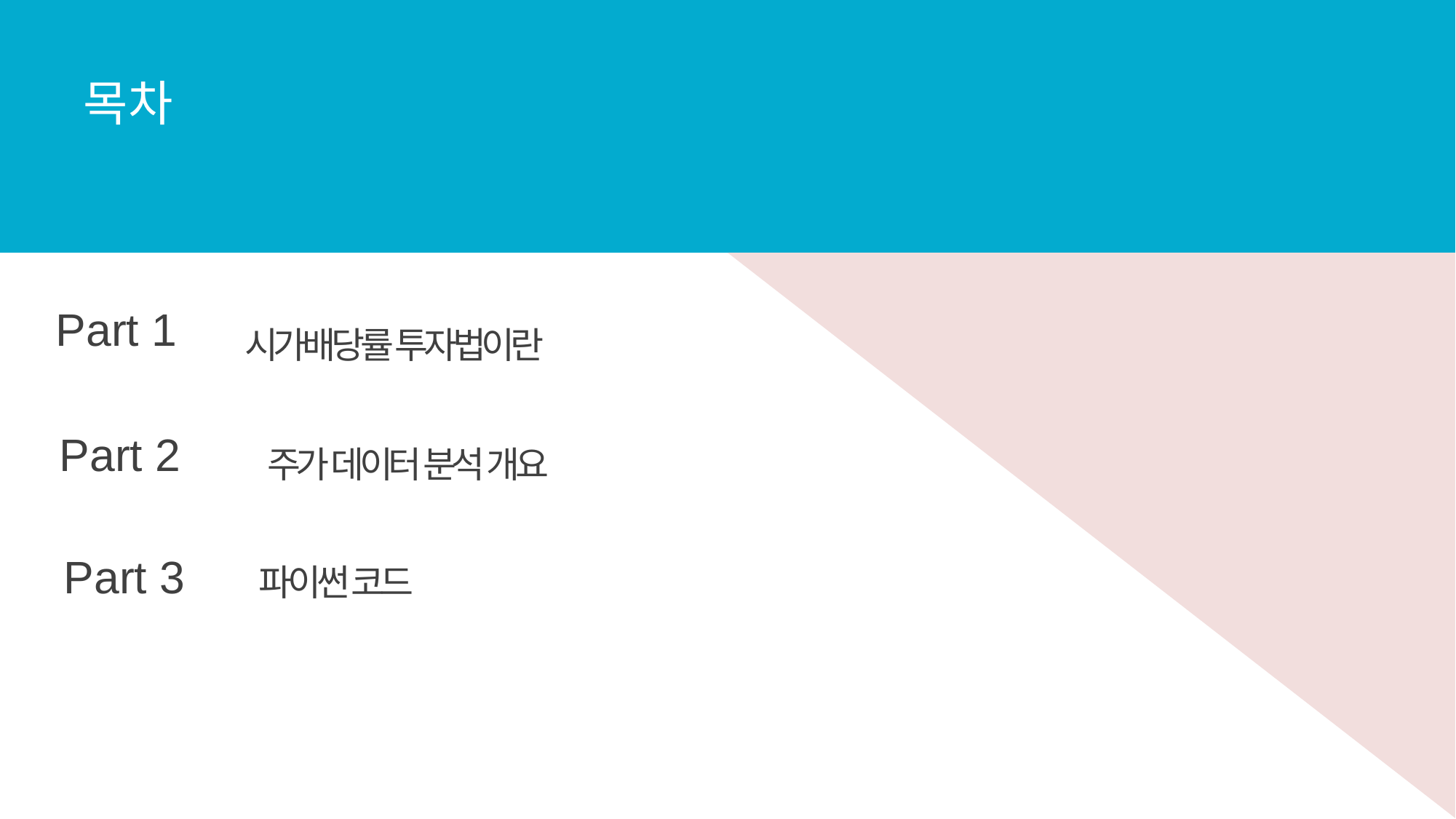

목차

Part 1
시가배당률 투자법이란
Part 2
주가 데이터 분석 개요
Part 3
파이썬 코드